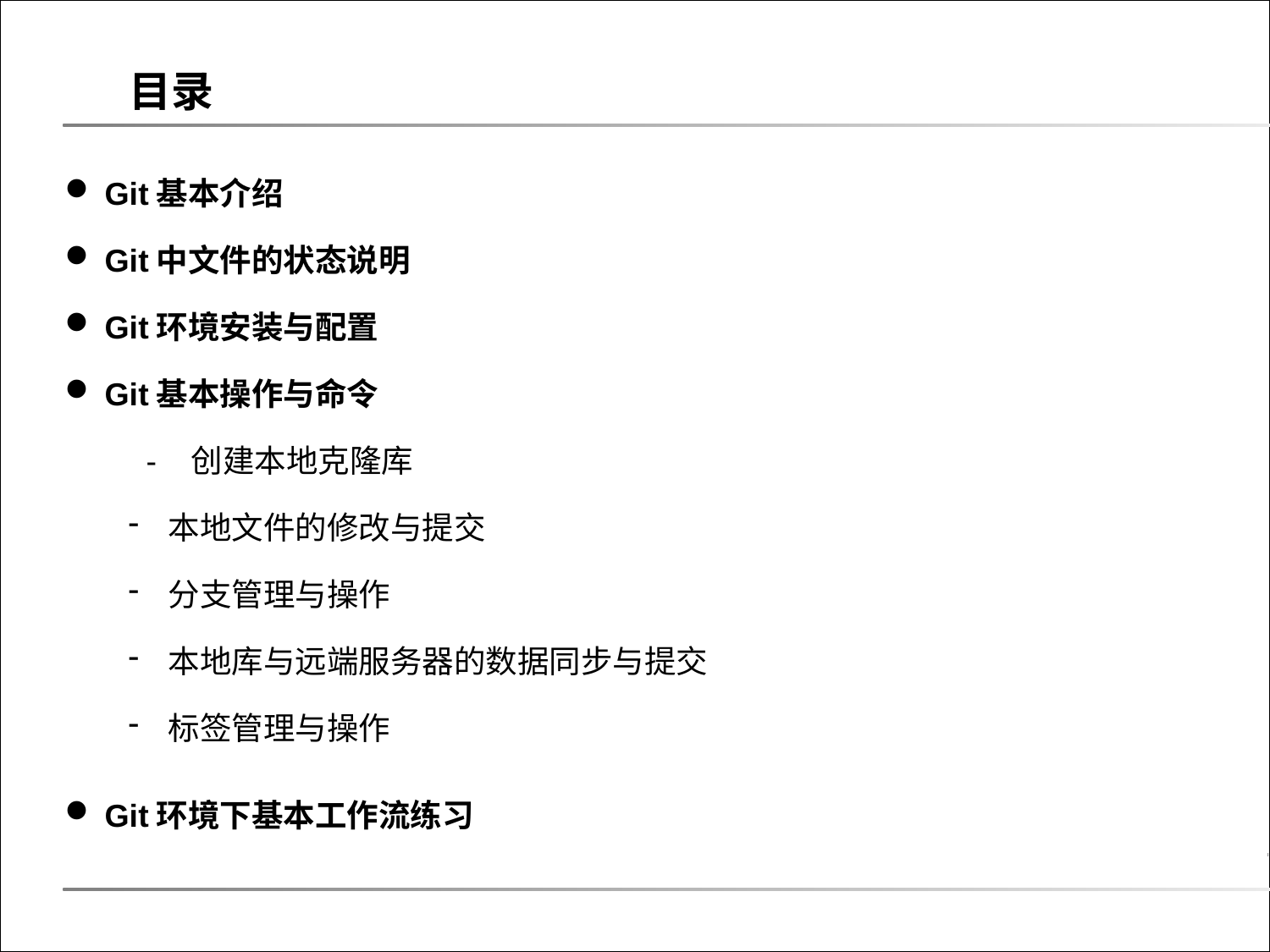

目录
Git基本介绍
Git中文件的状态说明
Git环境安装与配置
Git基本操作与命令
  -   创建本地克隆库
本地文件的修改与提交
分支管理与操作
本地库与远端服务器的数据同步与提交
标签管理与操作
Git环境下基本工作流练习